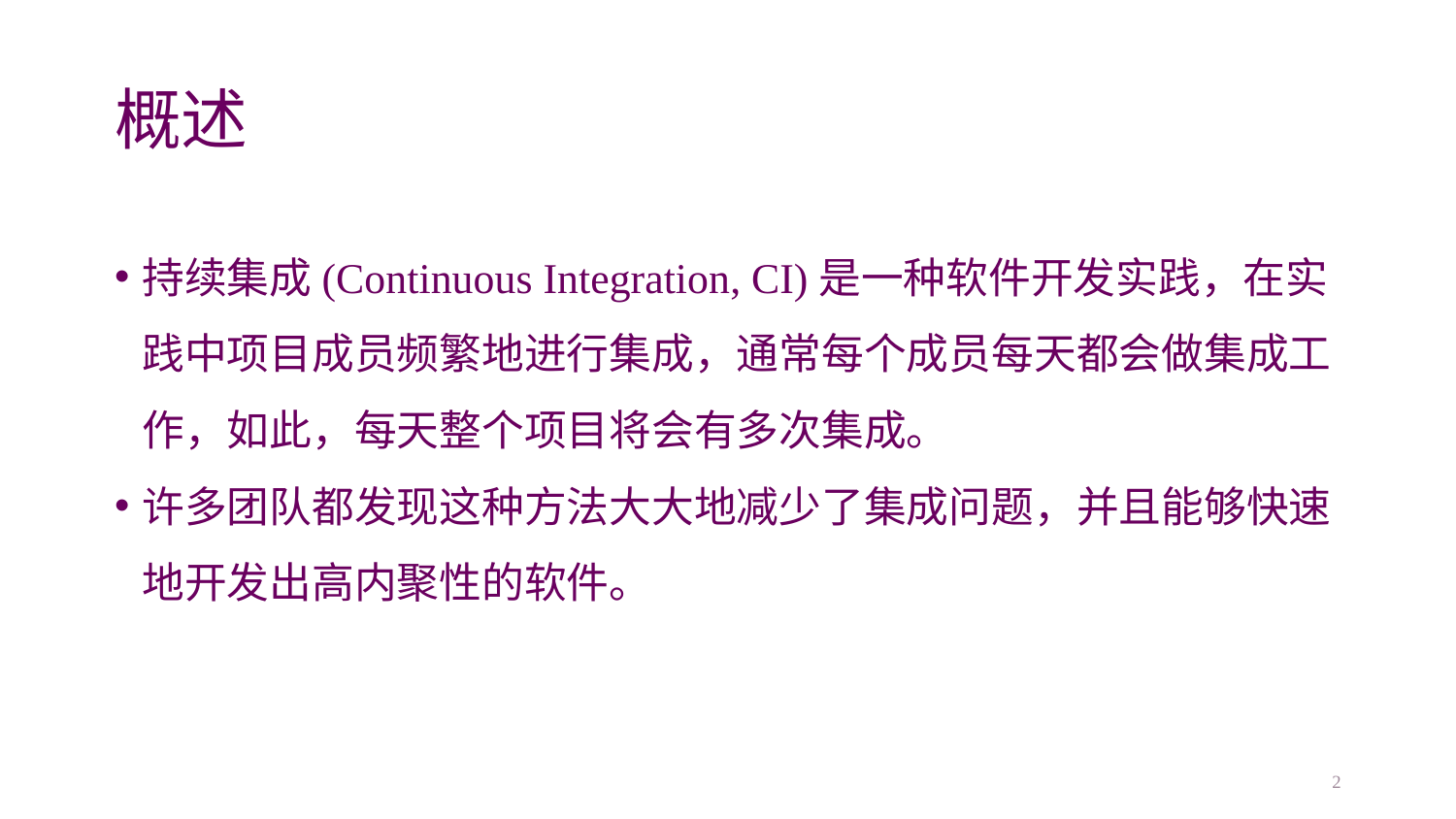

# 概述
持续集成(Continuous Integration, CI)是一种软件开发实践，在实践中项目成员频繁地进行集成，通常每个成员每天都会做集成工作，如此，每天整个项目将会有多次集成。
许多团队都发现这种方法大大地减少了集成问题，并且能够快速地开发出高内聚性的软件。
2